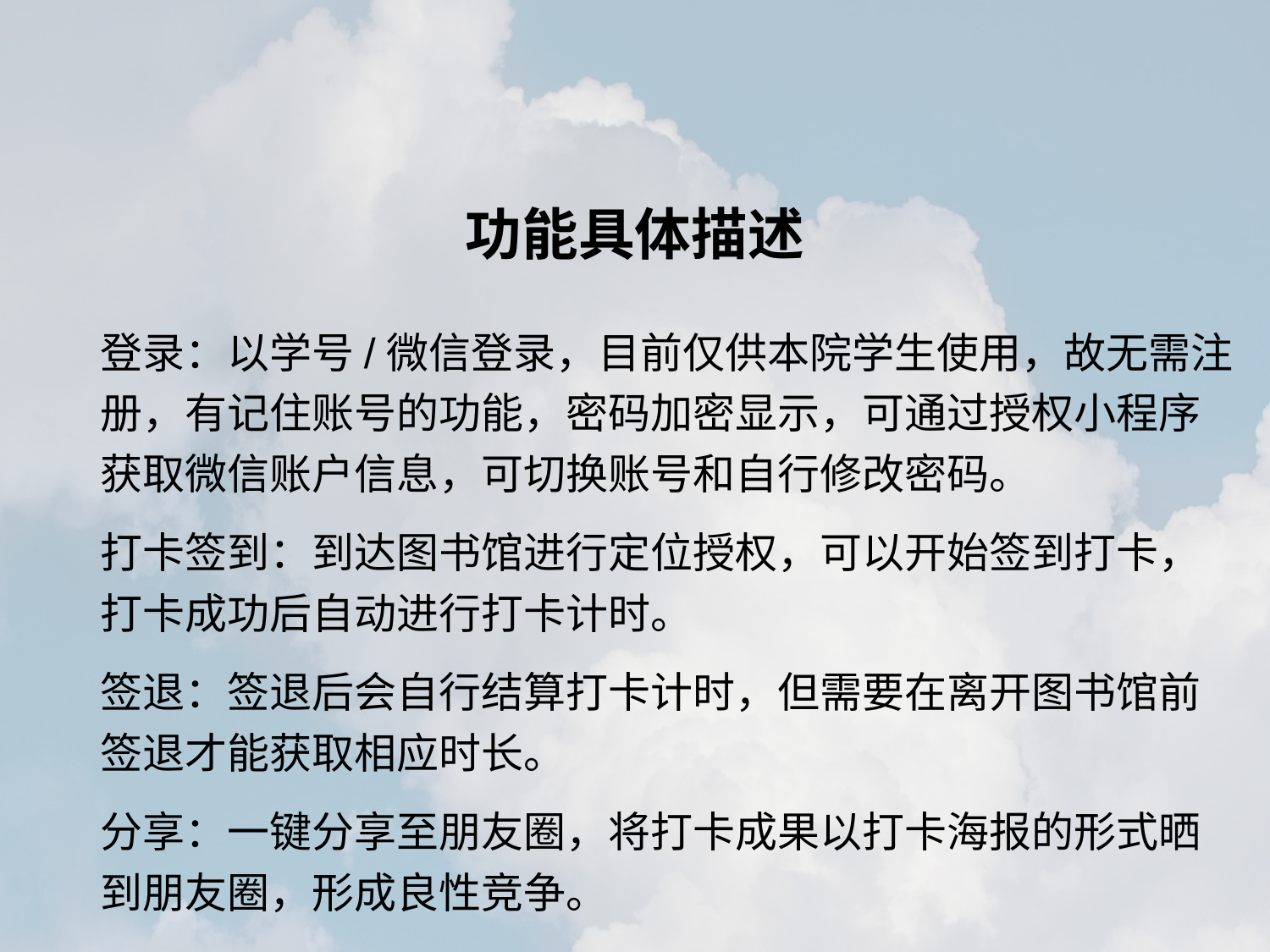

# 功能具体描述
登录：以学号/微信登录，目前仅供本院学生使用，故无需注册，有记住账号的功能，密码加密显示，可通过授权小程序获取微信账户信息，可切换账号和自行修改密码。
打卡签到：到达图书馆进行定位授权，可以开始签到打卡，打卡成功后自动进行打卡计时。
签退：签退后会自行结算打卡计时，但需要在离开图书馆前签退才能获取相应时长。
分享：一键分享至朋友圈，将打卡成果以打卡海报的形式晒到朋友圈，形成良性竞争。